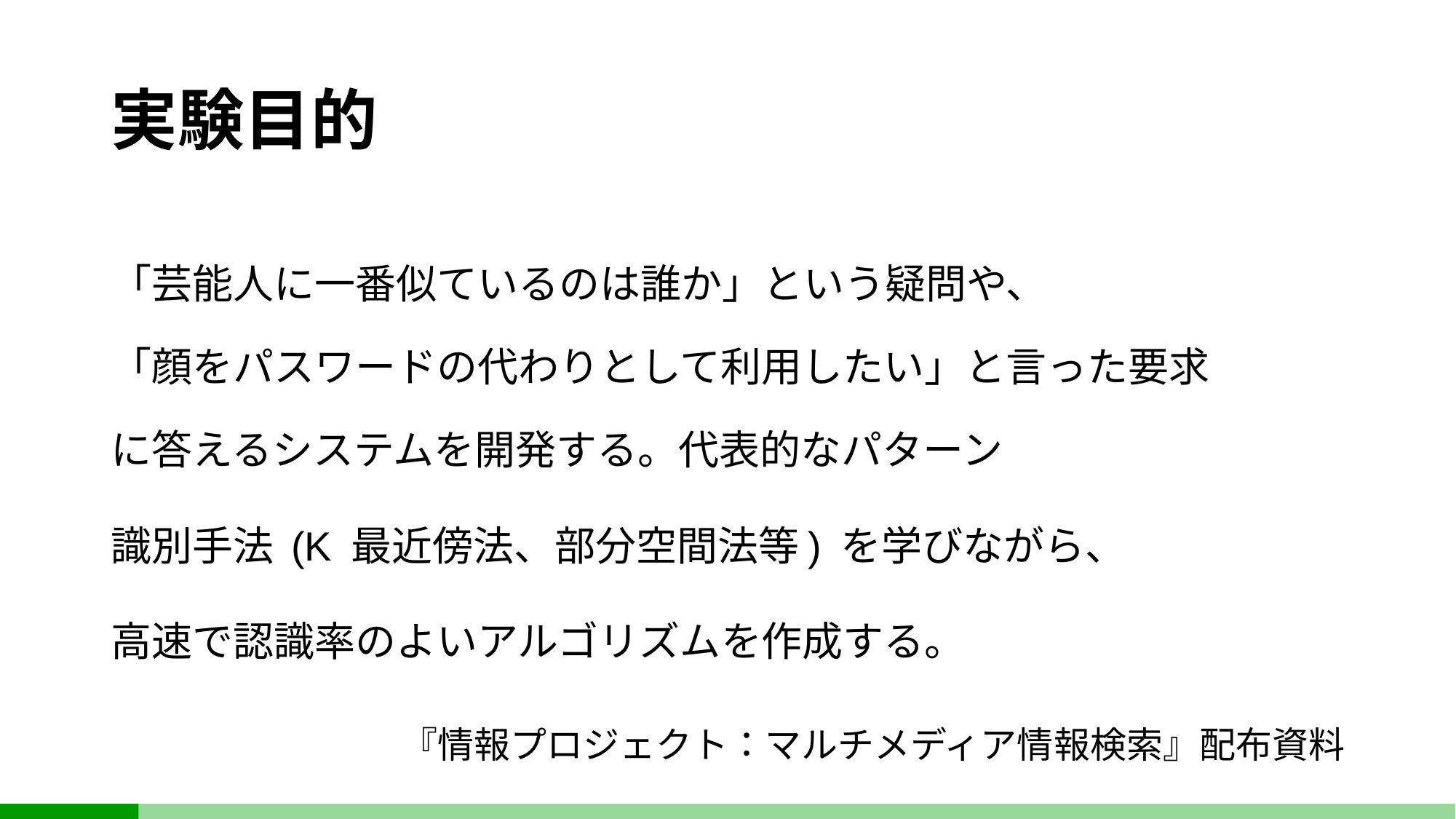

# 実験目的
「芸能人に一番似ているのは誰か」という疑問や、
「顔をパスワードの代わりとして利用したい」と言った要求に答えるシステムを開発する。代表的なパターン
識別手法 (K 最近傍法、部分空間法等) を学びながら、
高速で認識率のよいアルゴリズムを作成する。

『情報プロジェクト：マルチメディア情報検索』配布資料